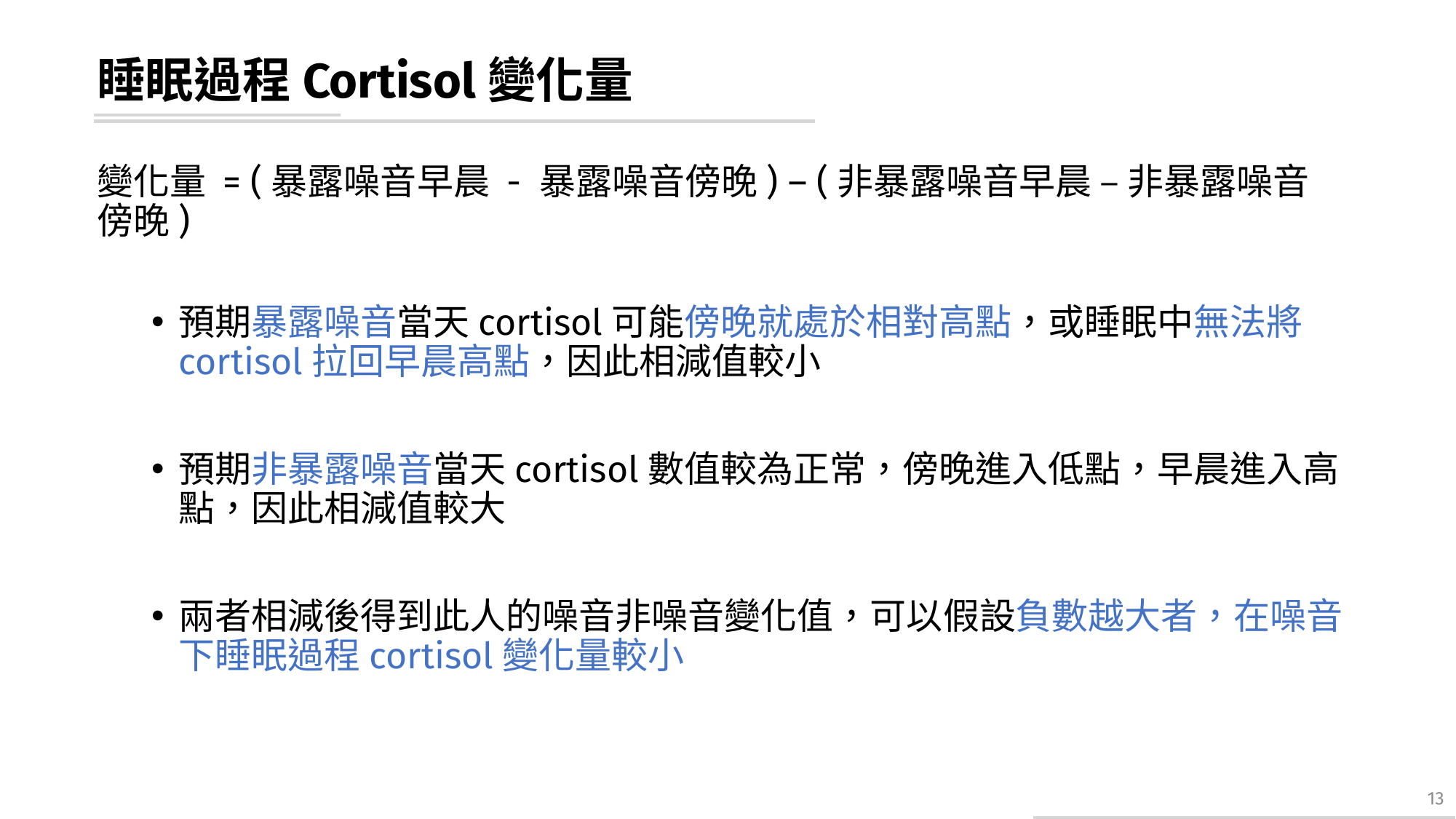

# 睡眠過程Cortisol變化量
變化量 = (暴露噪音早晨 - 暴露噪音傍晚) – (非暴露噪音早晨 – 非暴露噪音傍晚)

預期暴露噪音當天cortisol可能傍晚就處於相對高點，或睡眠中無法將cortisol拉回早晨高點，因此相減值較小

預期非暴露噪音當天cortisol數值較為正常，傍晚進入低點，早晨進入高點，因此相減值較大

兩者相減後得到此人的噪音非噪音變化值，可以假設負數越大者，在噪音下睡眠過程cortisol變化量較小
13